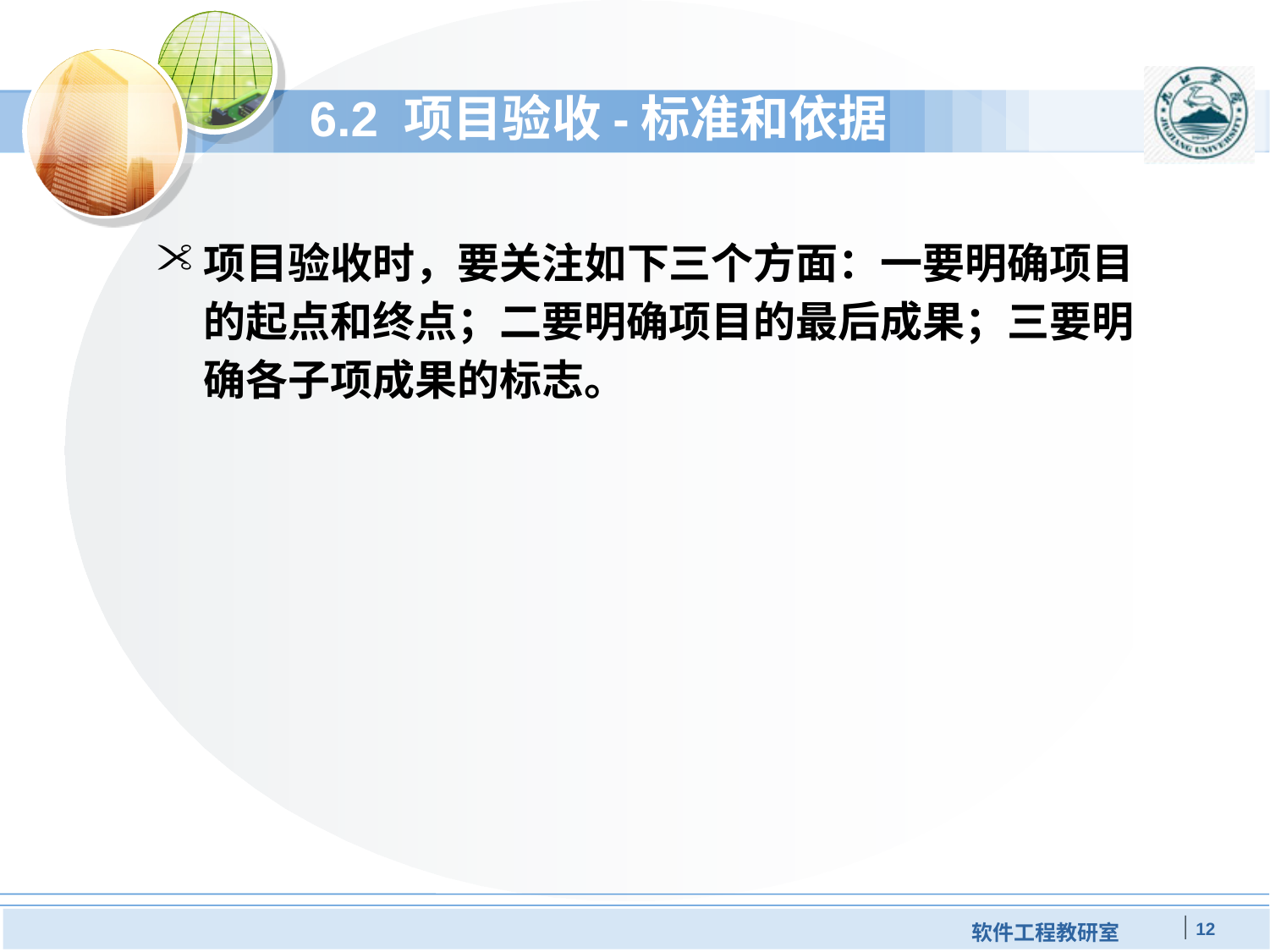

# 6.2 项目验收-标准和依据
项目验收时，要关注如下三个方面：一要明确项目的起点和终点；二要明确项目的最后成果；三要明确各子项成果的标志。